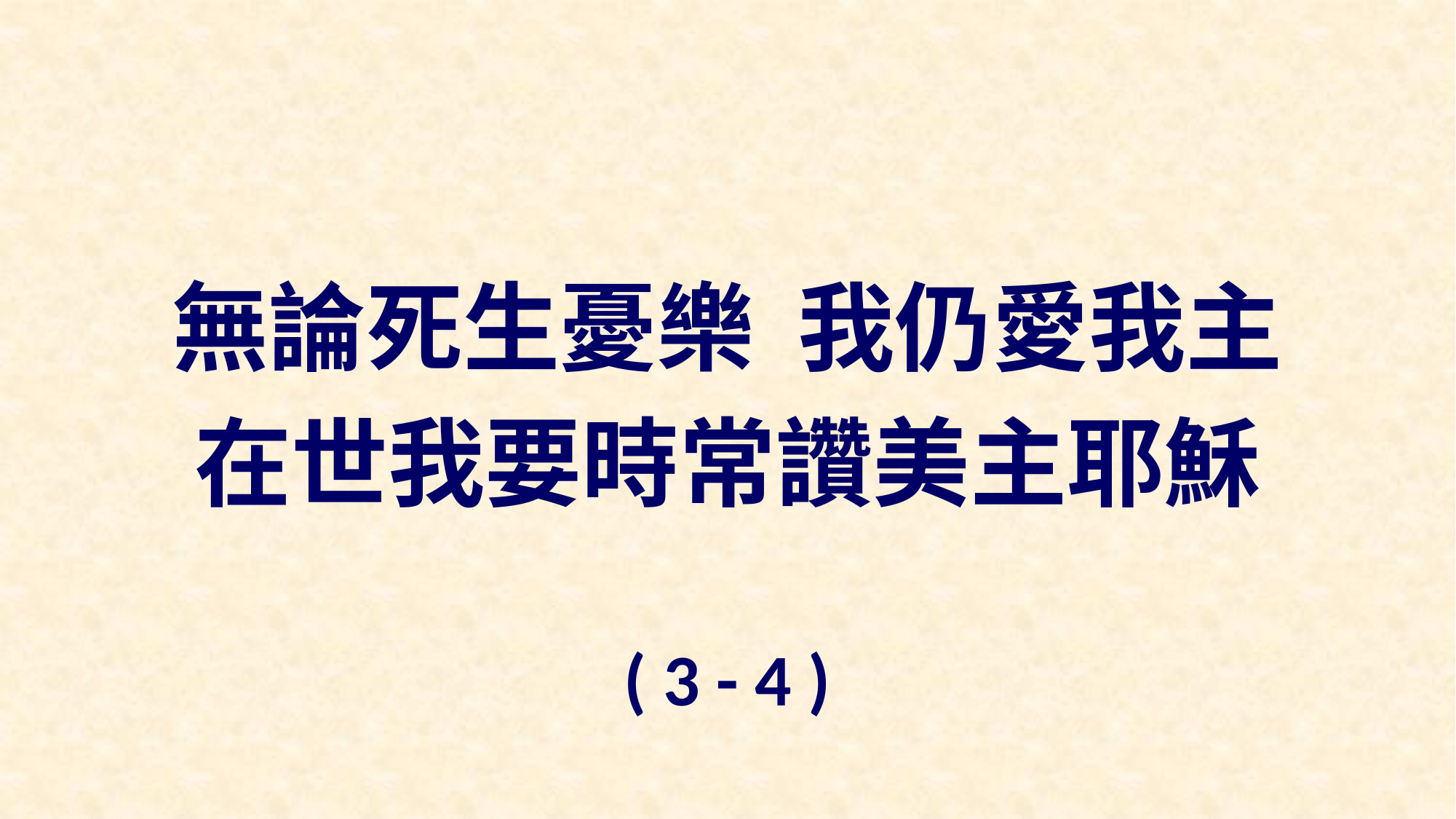

無論死生憂樂  我仍愛我主
在世我要時常讚美主耶穌
( 3 - 4 )